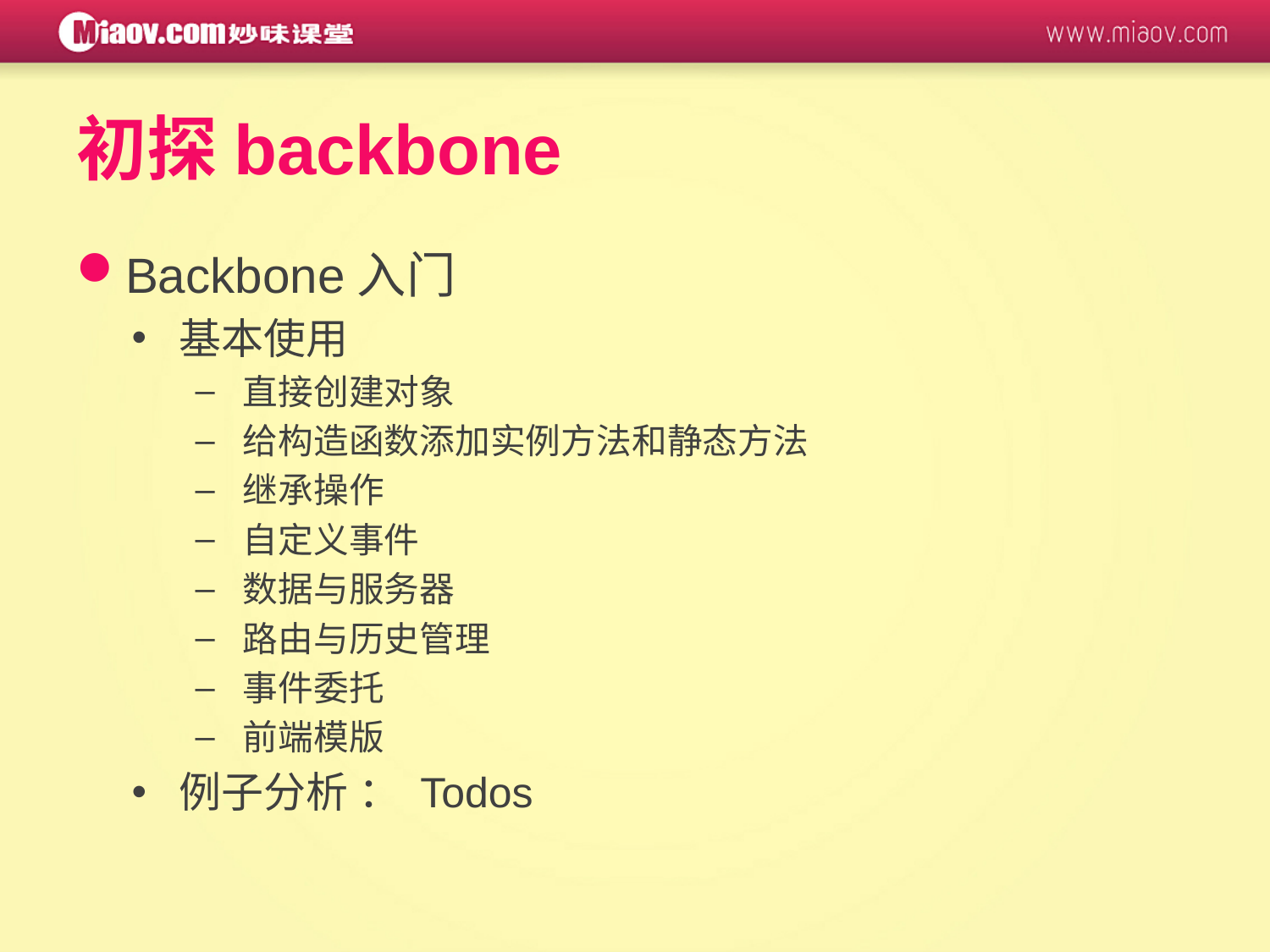

# 初探backbone
Backbone入门
基本使用
直接创建对象
给构造函数添加实例方法和静态方法
继承操作
自定义事件
数据与服务器
路由与历史管理
事件委托
前端模版
例子分析 ： Todos